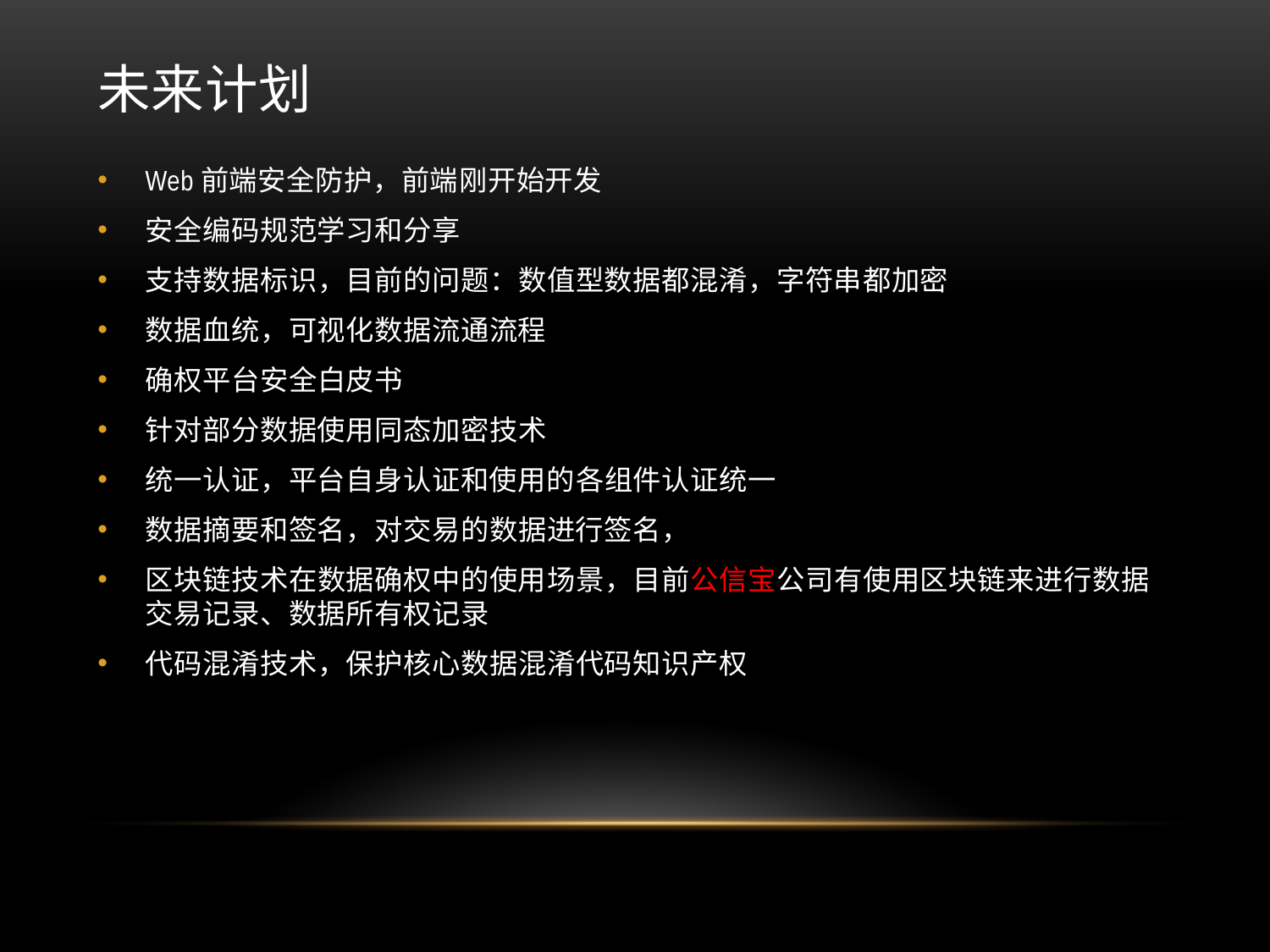

# 未来计划
Web前端安全防护，前端刚开始开发
安全编码规范学习和分享
支持数据标识，目前的问题：数值型数据都混淆，字符串都加密
数据血统，可视化数据流通流程
确权平台安全白皮书
针对部分数据使用同态加密技术
统一认证，平台自身认证和使用的各组件认证统一
数据摘要和签名，对交易的数据进行签名，
区块链技术在数据确权中的使用场景，目前公信宝公司有使用区块链来进行数据交易记录、数据所有权记录
代码混淆技术，保护核心数据混淆代码知识产权